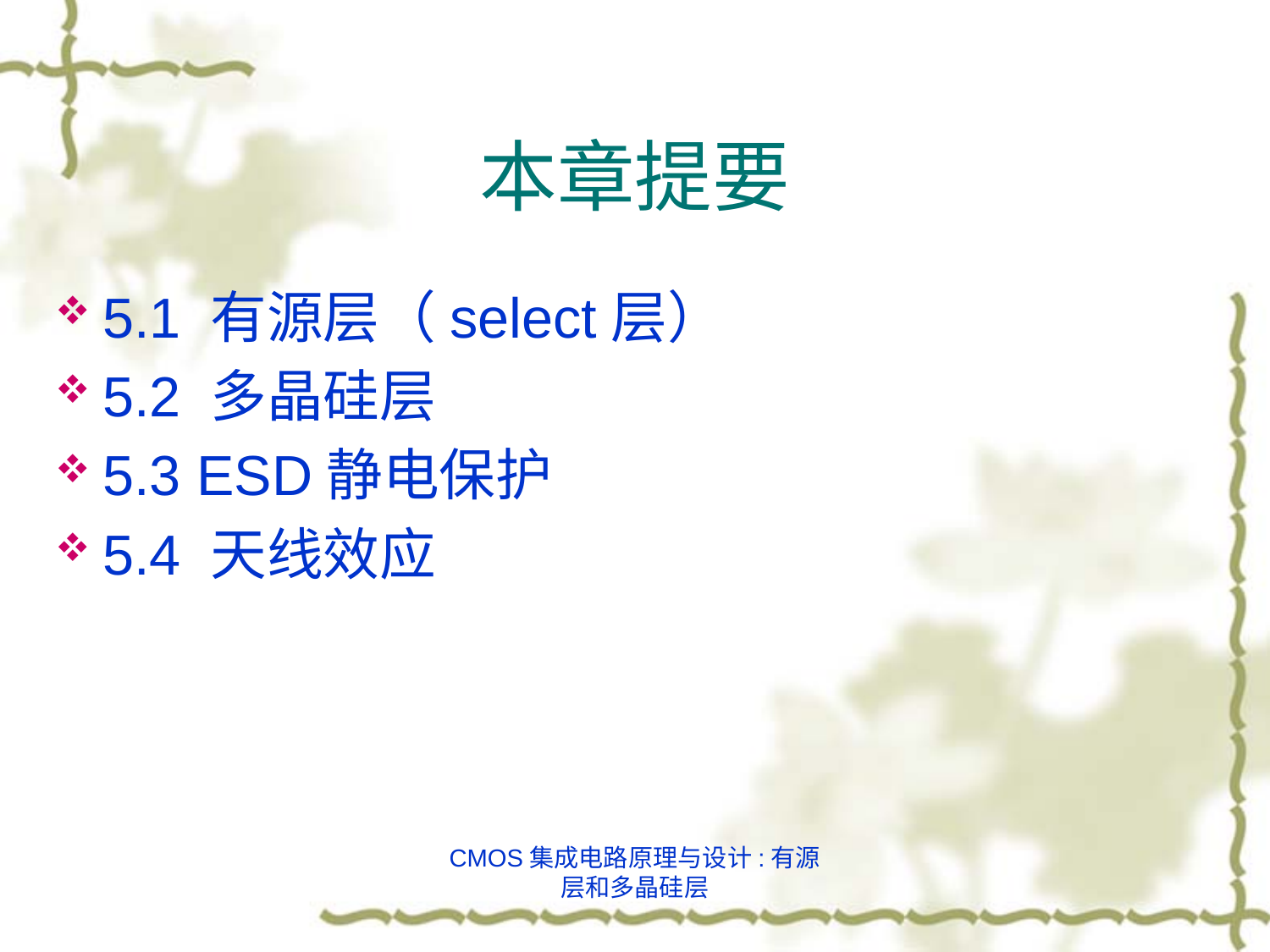

# 本章提要
5.1 有源层（select层）
5.2 多晶硅层
5.3 ESD静电保护
5.4 天线效应
CMOS集成电路原理与设计:有源层和多晶硅层
2